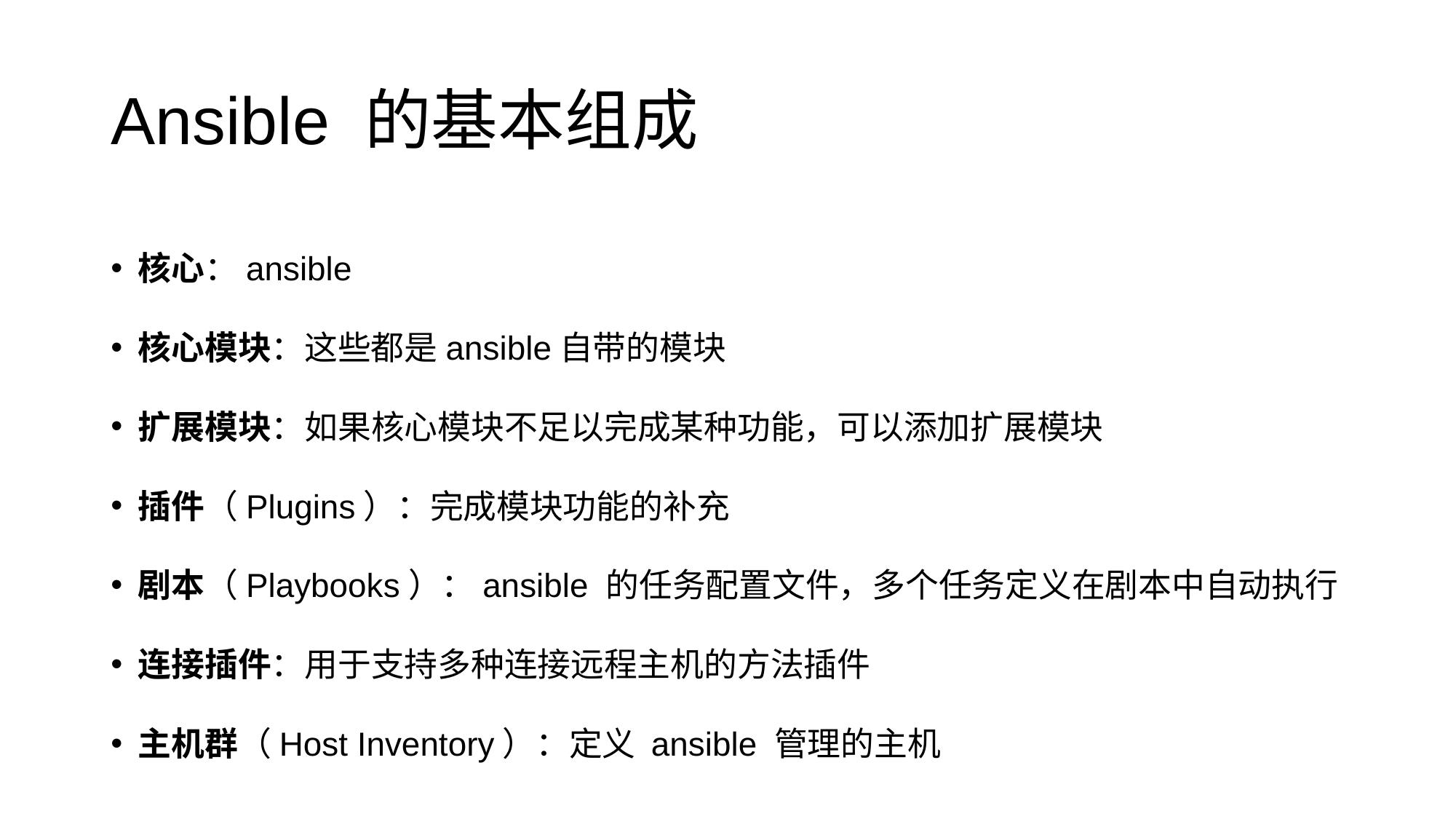

# Ansible 的基本组成
核心：ansible
核心模块：这些都是ansible自带的模块
扩展模块：如果核心模块不足以完成某种功能，可以添加扩展模块
插件（Plugins）：完成模块功能的补充
剧本（Playbooks）：ansible 的任务配置文件，多个任务定义在剧本中自动执行
连接插件：用于支持多种连接远程主机的方法插件
主机群（Host Inventory）：定义 ansible 管理的主机